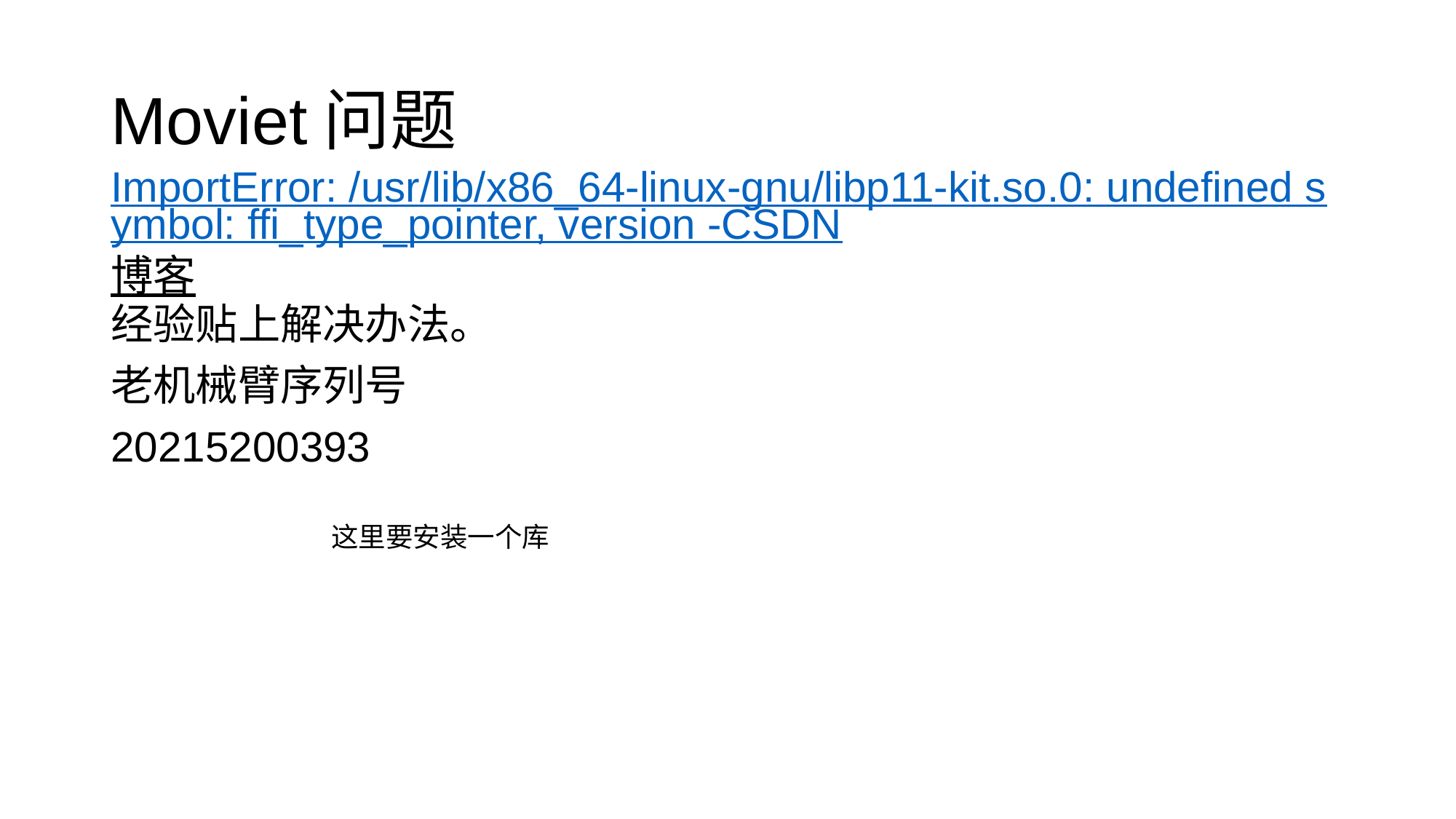

# Moviet问题
ImportError: /usr/lib/x86_64-linux-gnu/libp11-kit.so.0: undefined symbol: ffi_type_pointer, version -CSDN博客
经验贴上解决办法。
老机械臂序列号
20215200393
这里要安装一个库